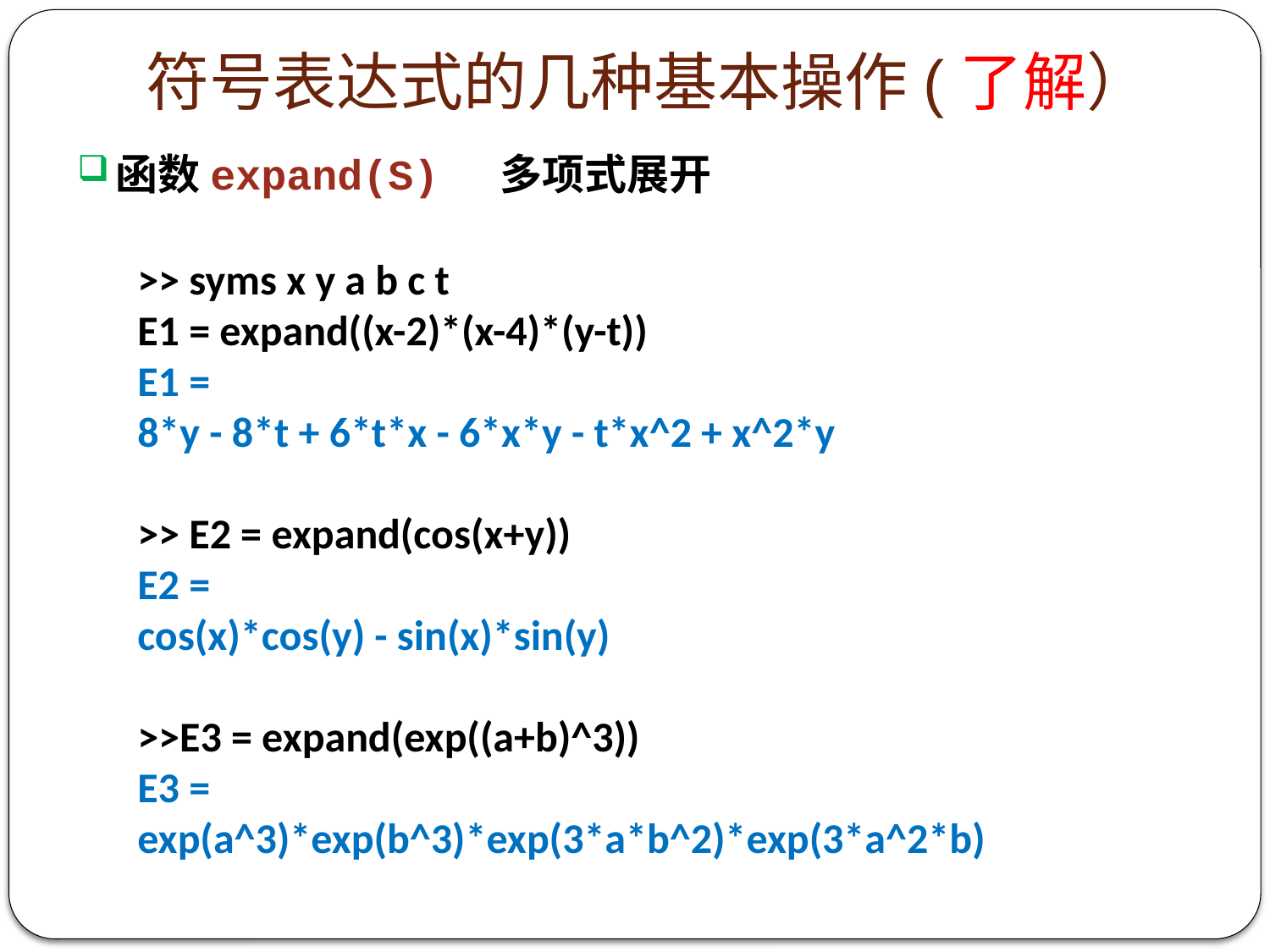

# 符号表达式的几种基本操作(了解）
函数expand(S)  多项式展开
>> syms x y a b c t
E1 = expand((x-2)*(x-4)*(y-t))
E1 =
8*y - 8*t + 6*t*x - 6*x*y - t*x^2 + x^2*y

>> E2 = expand(cos(x+y))
E2 =
cos(x)*cos(y) - sin(x)*sin(y)

>>E3 = expand(exp((a+b)^3))
E3 =
exp(a^3)*exp(b^3)*exp(3*a*b^2)*exp(3*a^2*b)